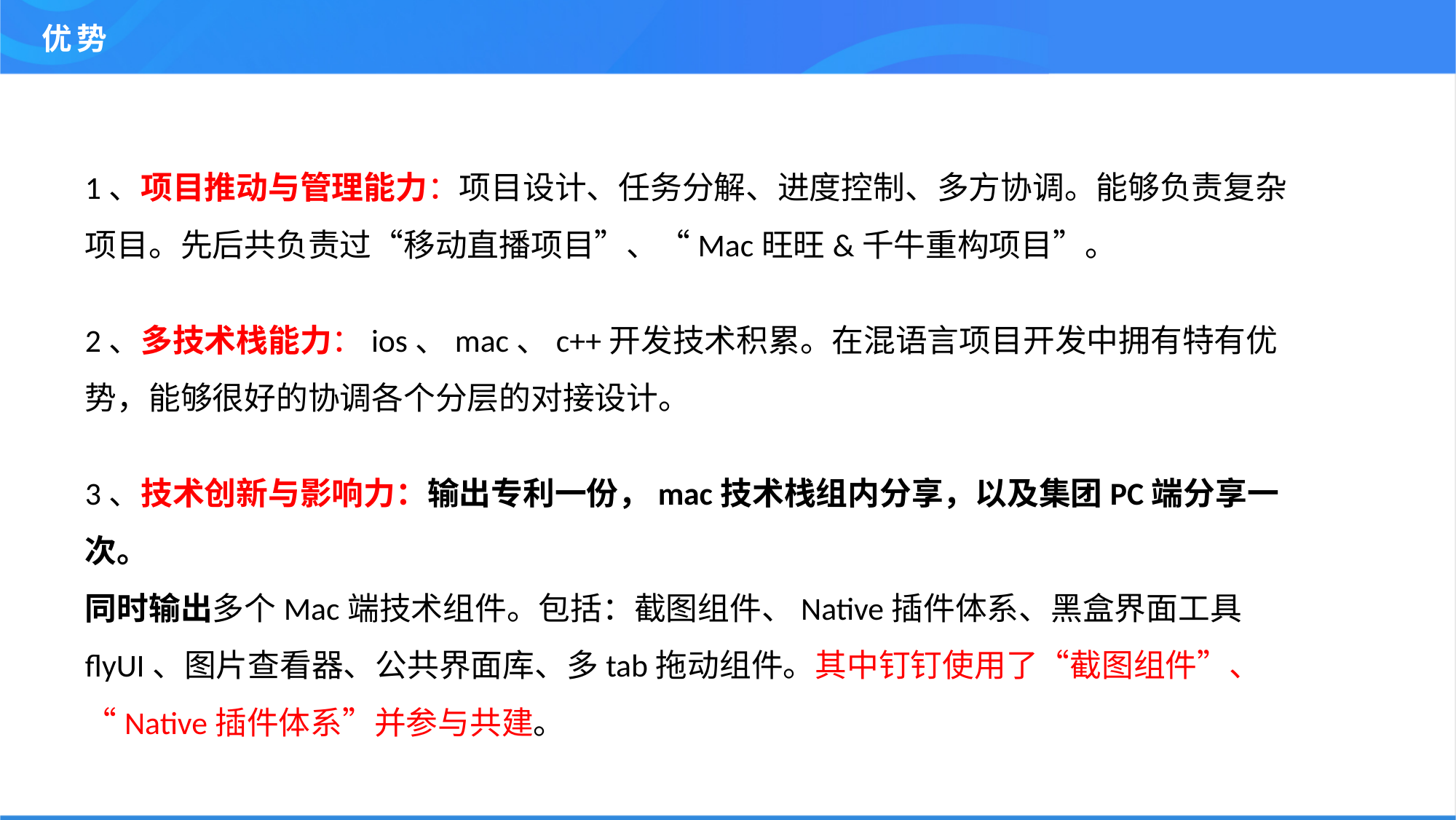

优势
1、项目推动与管理能力：项目设计、任务分解、进度控制、多方协调。能够负责复杂项目。先后共负责过“移动直播项目”、“Mac旺旺&千牛重构项目”。

2、多技术栈能力：ios、mac、c++开发技术积累。在混语言项目开发中拥有特有优势，能够很好的协调各个分层的对接设计。

3、技术创新与影响力：输出专利一份，mac技术栈组内分享，以及集团PC端分享一次。
同时输出多个Mac端技术组件。包括：截图组件、Native插件体系、黑盒界面工具flyUI、图片查看器、公共界面库、多tab拖动组件。其中钉钉使用了“截图组件”、“Native插件体系”并参与共建。